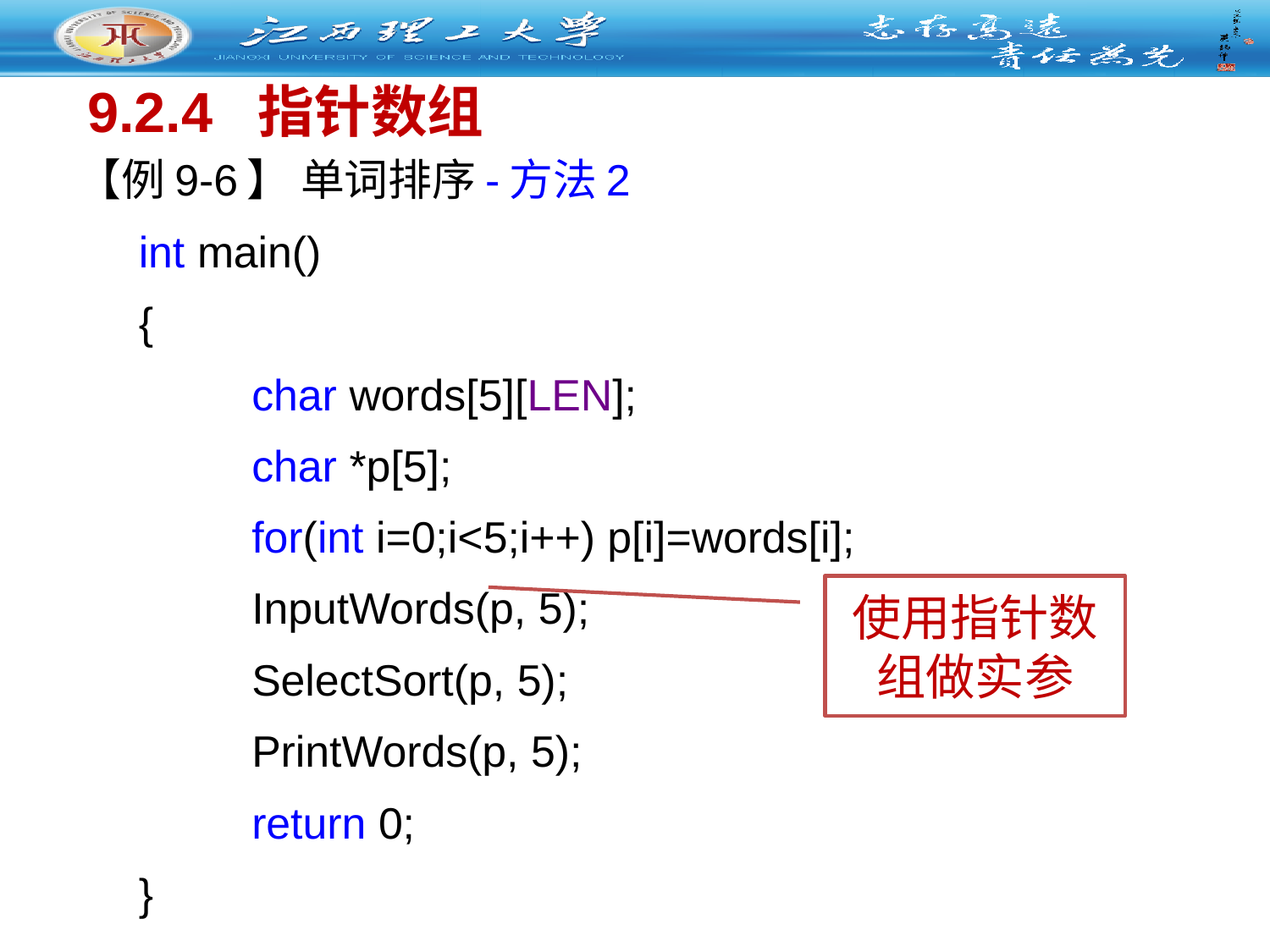

# 9.2.4  指针数组
【例9-6】 单词排序-方法2
int main()
{
 	char words[5][LEN];
 	char *p[5];
 	for(int i=0;i<5;i++) p[i]=words[i];
 	InputWords(p, 5);
 	SelectSort(p, 5);
 	PrintWords(p, 5);
 	return 0;
}
使用指针数组做实参